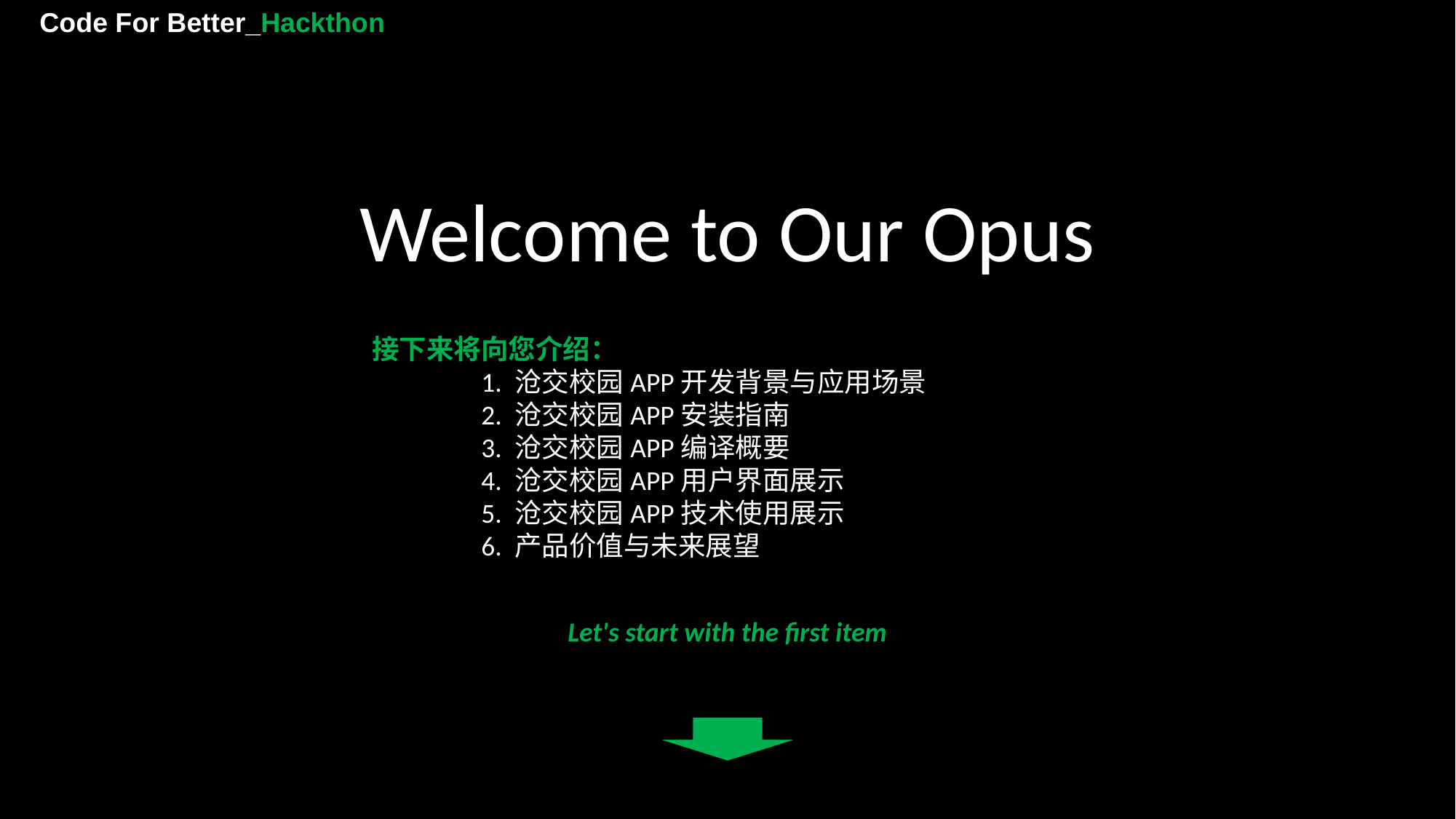

Code For Better_Hackthon
Welcome to Our Opus
接下来将向您介绍：
	1. 沧交校园APP开发背景与应用场景
	2. 沧交校园APP安装指南
	3. 沧交校园APP编译概要
	4. 沧交校园APP用户界面展示
	5. 沧交校园APP技术使用展示
	6. 产品价值与未来展望
Let's start with the first item